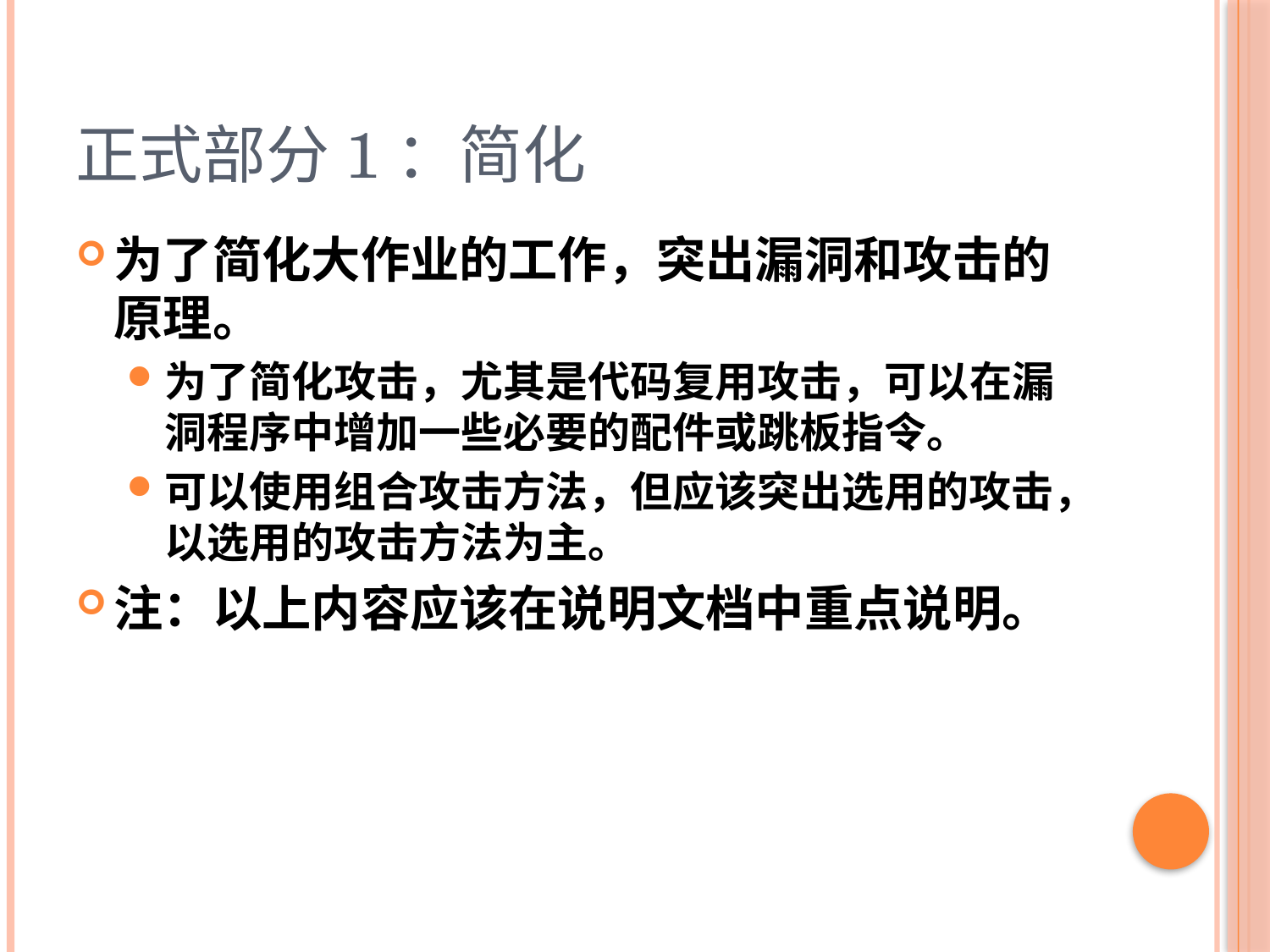

# 正式部分1：简化
为了简化大作业的工作，突出漏洞和攻击的原理。
为了简化攻击，尤其是代码复用攻击，可以在漏洞程序中增加一些必要的配件或跳板指令。
可以使用组合攻击方法，但应该突出选用的攻击，以选用的攻击方法为主。
注：以上内容应该在说明文档中重点说明。